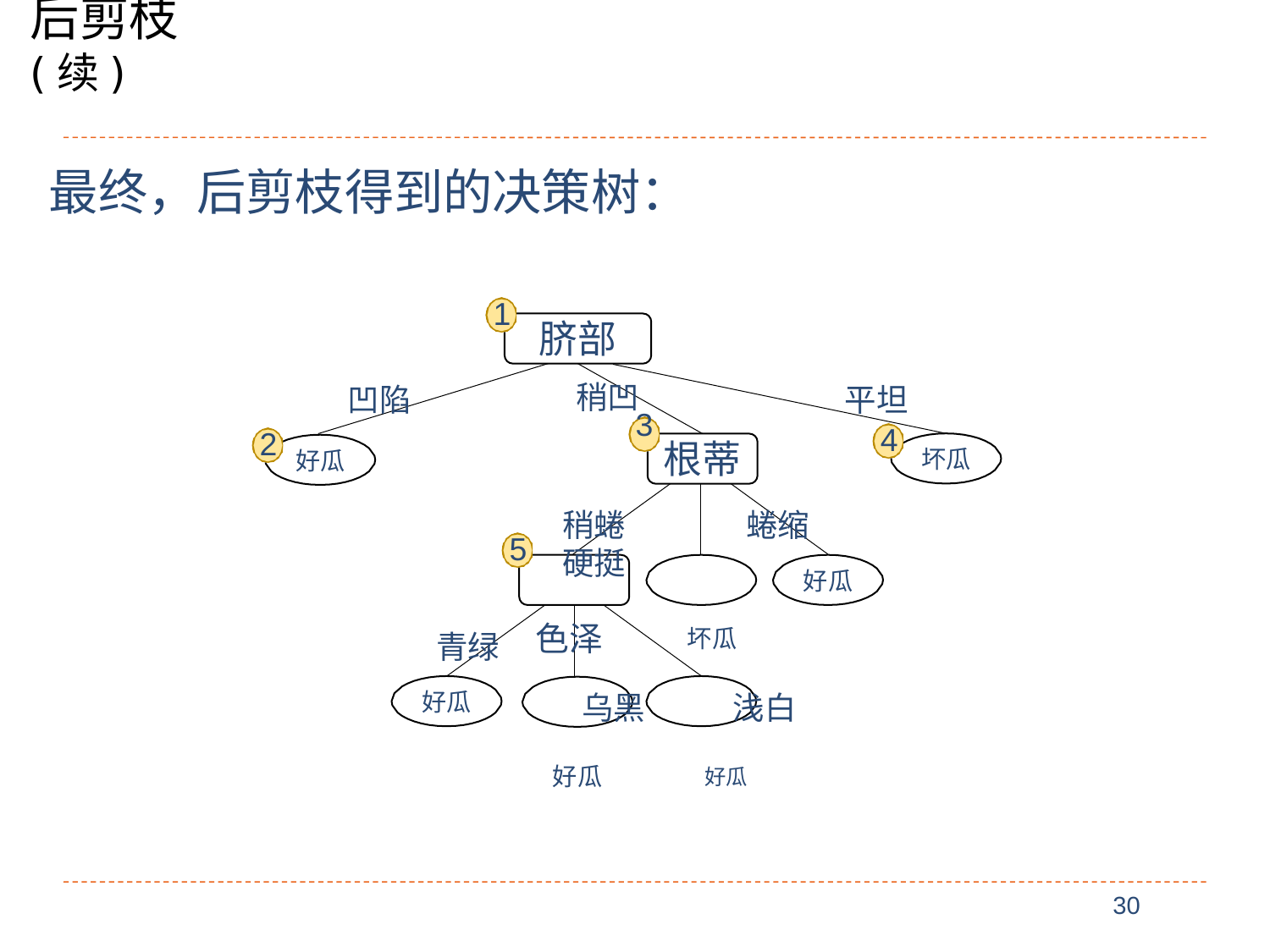

# 后剪枝 (续)
最终，后剪枝得到的决策树：
脐部
稍凹
3
根蒂
1

凹陷
平坦

4
2

坏瓜
好瓜
稍蜷	蜷缩	硬挺
色泽	坏瓜
乌黑	浅白
好瓜	好瓜
5

好瓜

青绿

好瓜